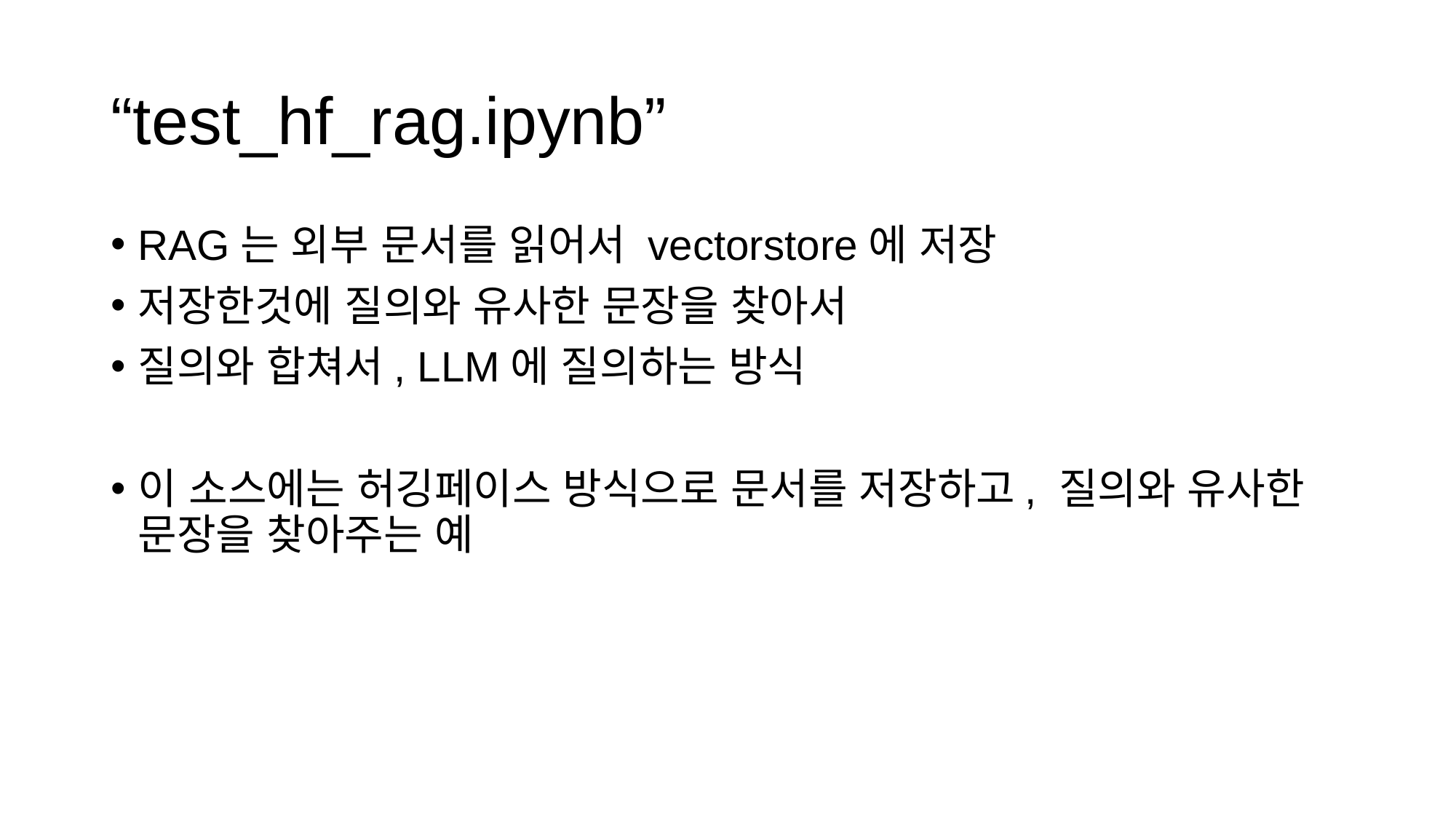

# “test_hf_rag.ipynb”
RAG는 외부 문서를 읽어서 vectorstore에 저장
저장한것에 질의와 유사한 문장을 찾아서
질의와 합쳐서, LLM에 질의하는 방식

이 소스에는 허깅페이스 방식으로 문서를 저장하고, 질의와 유사한 문장을 찾아주는 예